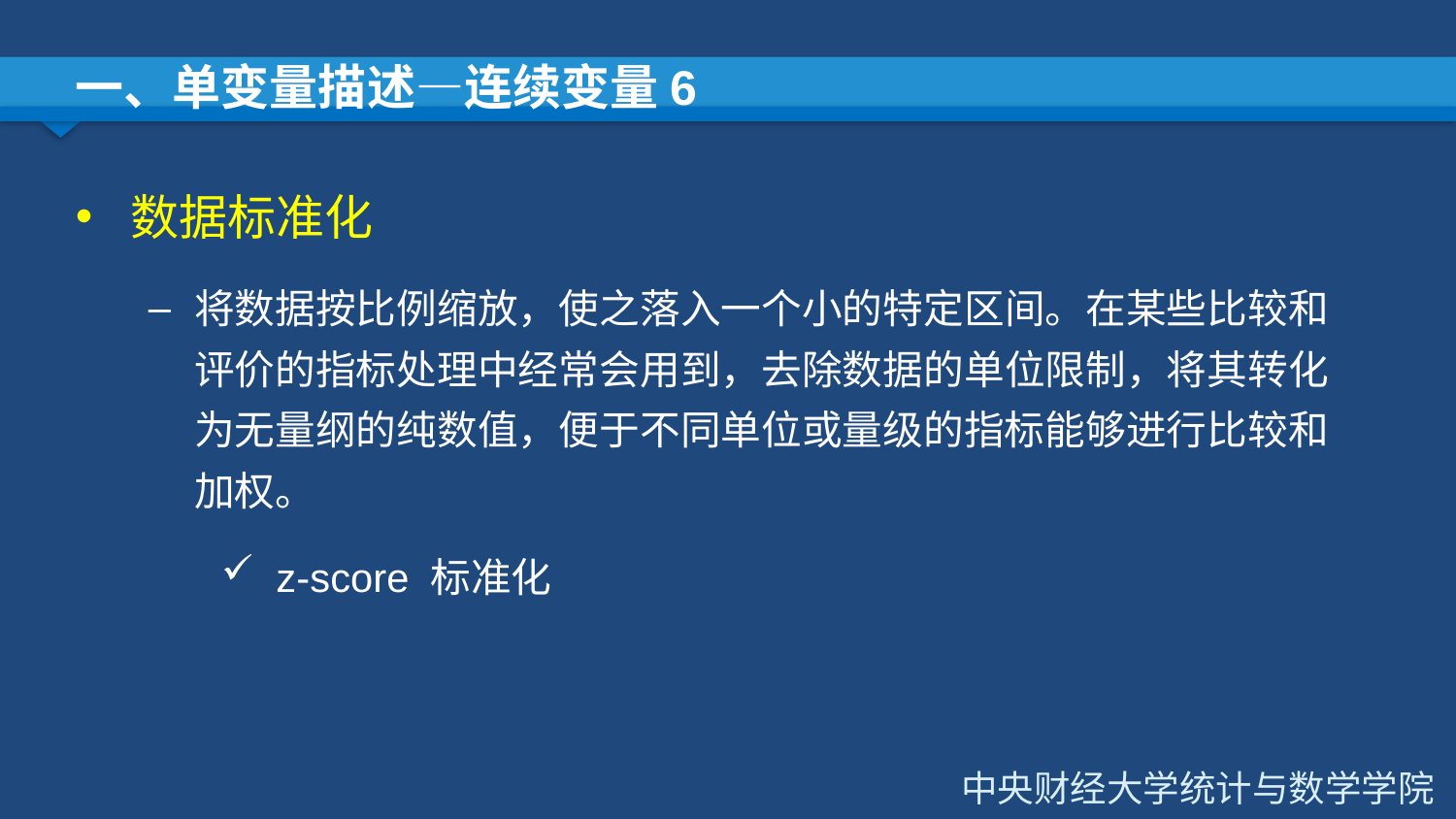

# 一、单变量描述—连续变量6
数据标准化
将数据按比例缩放，使之落入一个小的特定区间。在某些比较和评价的指标处理中经常会用到，去除数据的单位限制，将其转化为无量纲的纯数值，便于不同单位或量级的指标能够进行比较和加权。
z-score 标准化